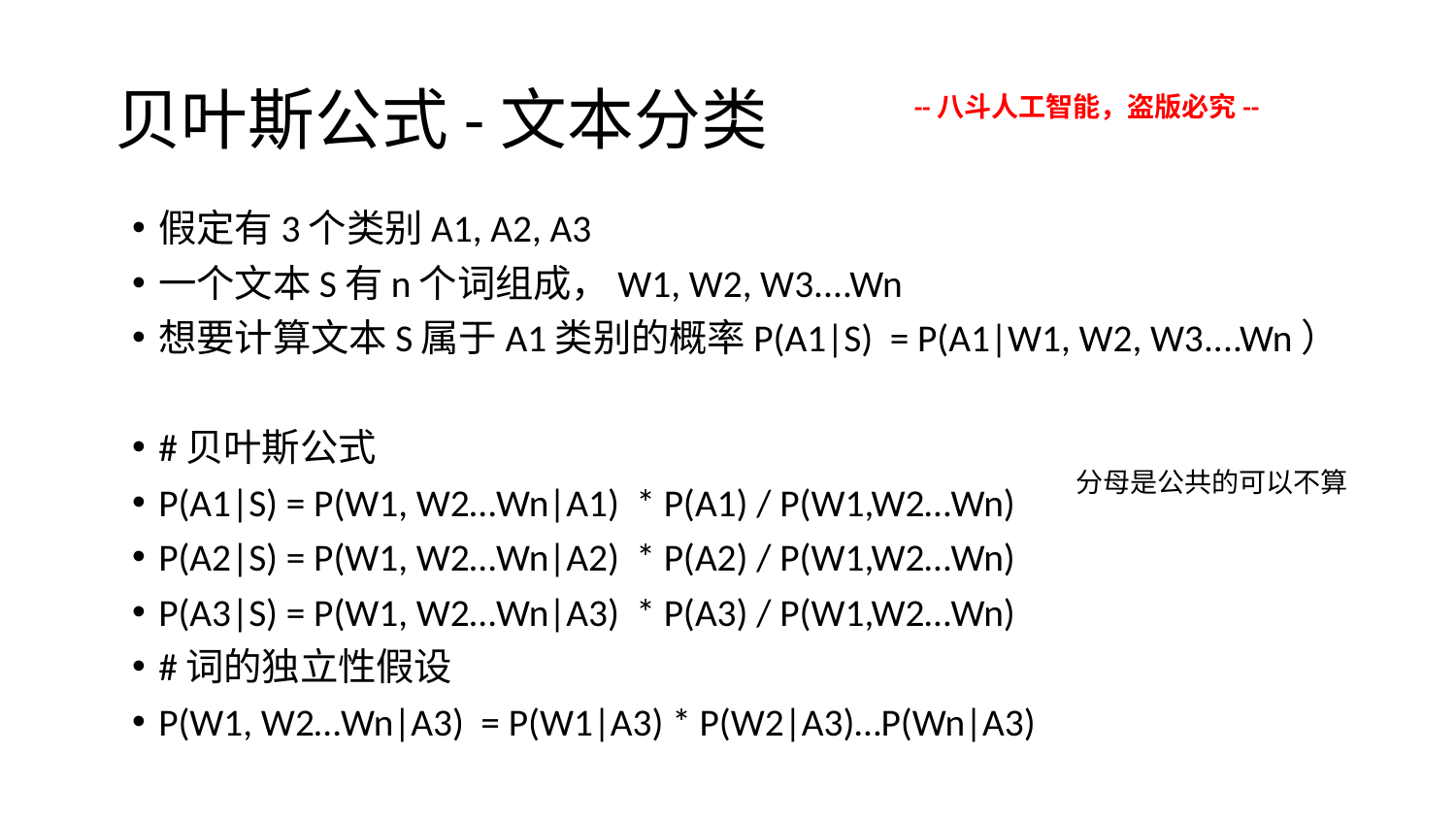

# 贝叶斯公式-文本分类
--八斗人工智能，盗版必究--
假定有3个类别A1, A2, A3
一个文本S有n个词组成，W1, W2, W3....Wn
想要计算文本S属于A1类别的概率P(A1|S)  = P(A1|W1, W2, W3....Wn）

#贝叶斯公式
P(A1|S) = P(W1, W2…Wn|A1)  * P(A1) / P(W1,W2…Wn)
P(A2|S) = P(W1, W2…Wn|A2)  * P(A2) / P(W1,W2…Wn)
P(A3|S) = P(W1, W2…Wn|A3)  * P(A3) / P(W1,W2…Wn)
#词的独立性假设
P(W1, W2…Wn|A3)  = P(W1|A3) * P(W2|A3)…P(Wn|A3)

分母是公共的可以不算